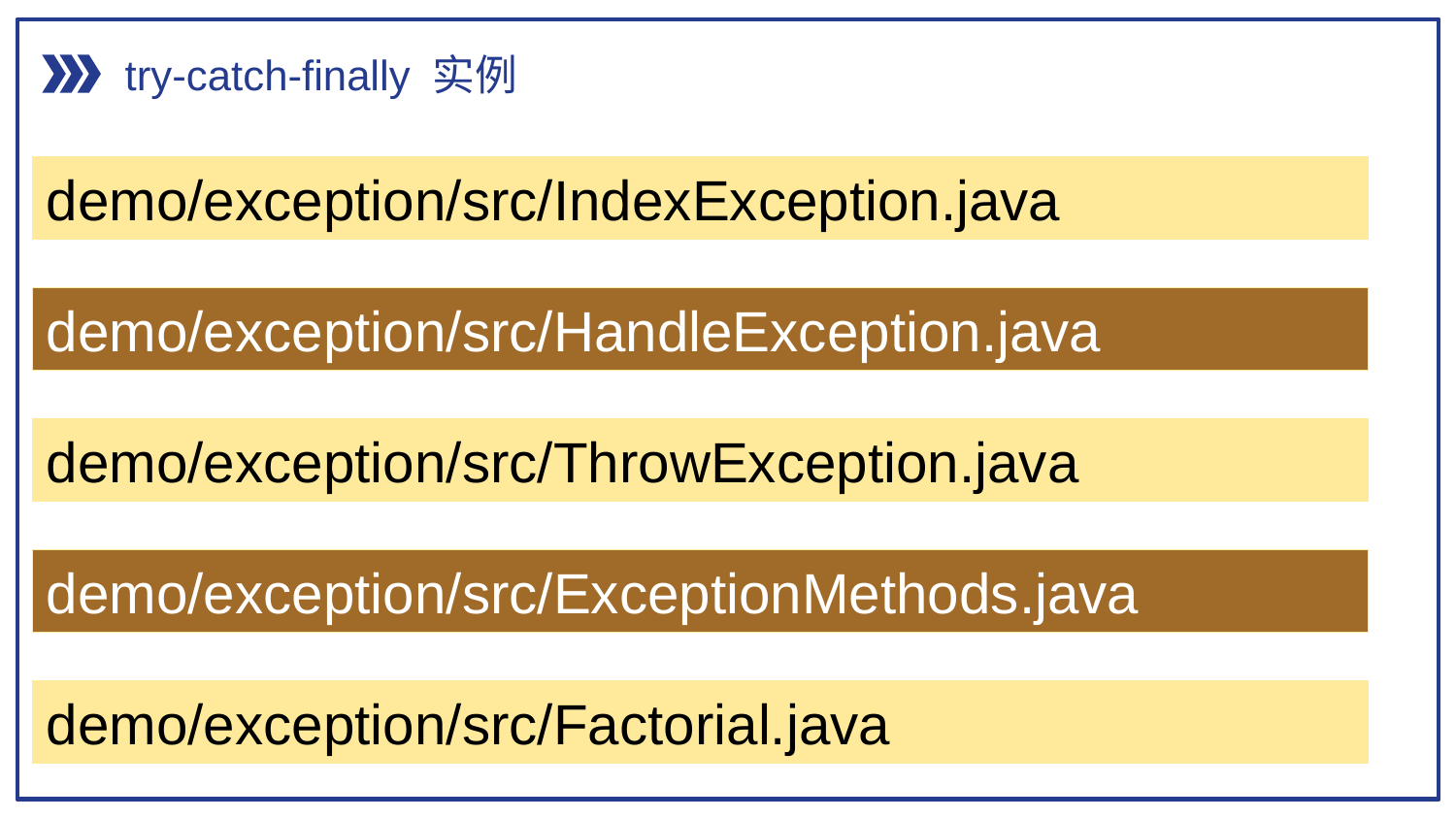

try-catch-finally 实例

demo/exception/src/IndexException.java
demo/exception/src/HandleException.java
demo/exception/src/ThrowException.java
demo/exception/src/ExceptionMethods.java
demo/exception/src/Factorial.java